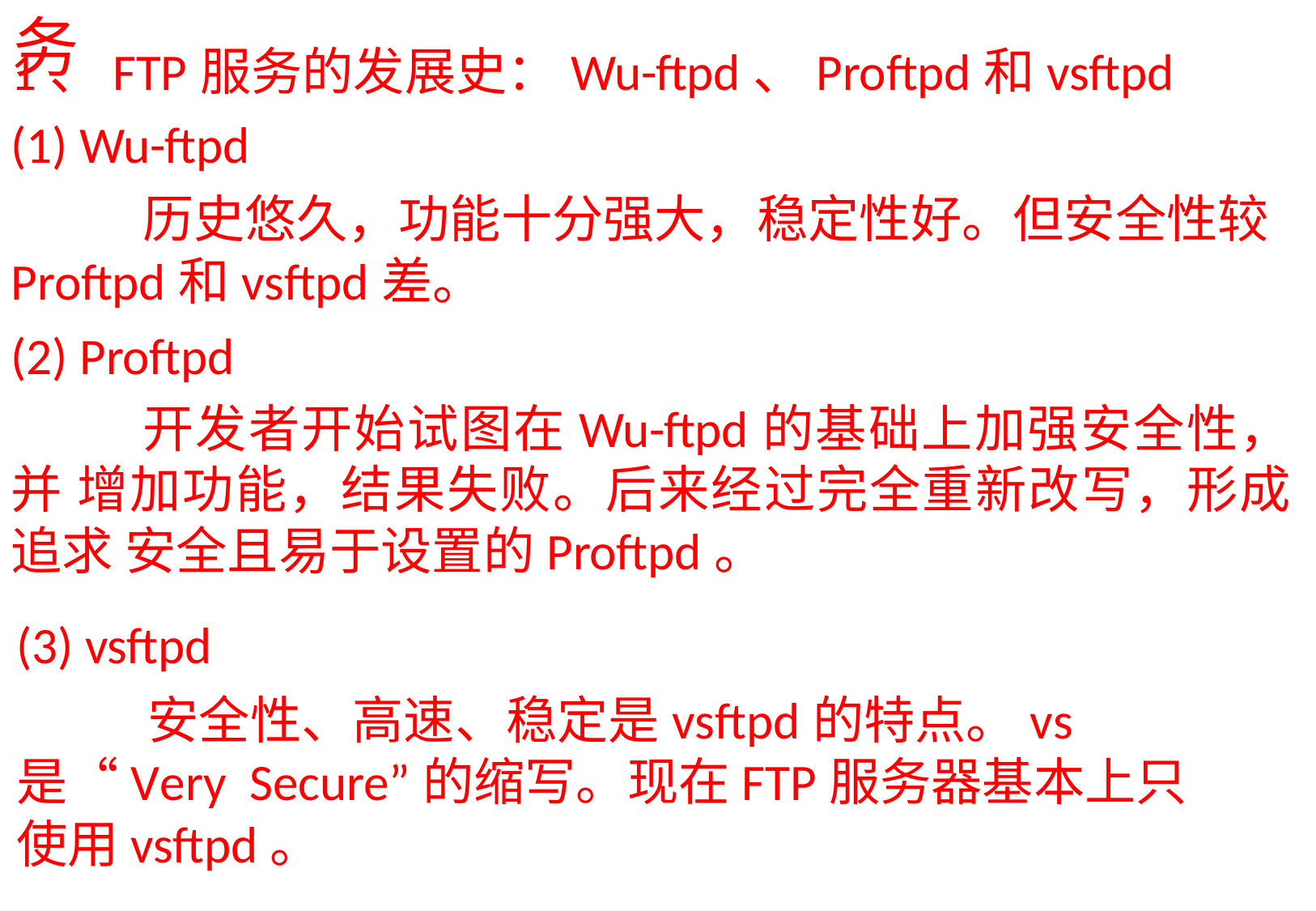

# 5.8 FTP服务
1、FTP服务的发展史：Wu-ftpd、Proftpd和vsftpd
Wu-ftpd
历史悠久，功能十分强大，稳定性好。但安全性较
Proftpd和vsftpd差。
Proftpd
开发者开始试图在Wu-ftpd的基础上加强安全性，并 增加功能，结果失败。后来经过完全重新改写，形成追求 安全且易于设置的Proftpd。
vsftpd
安全性、高速、稳定是vsftpd的特点。vs是“Very  Secure”的缩写。现在FTP服务器基本上只使用vsftpd。